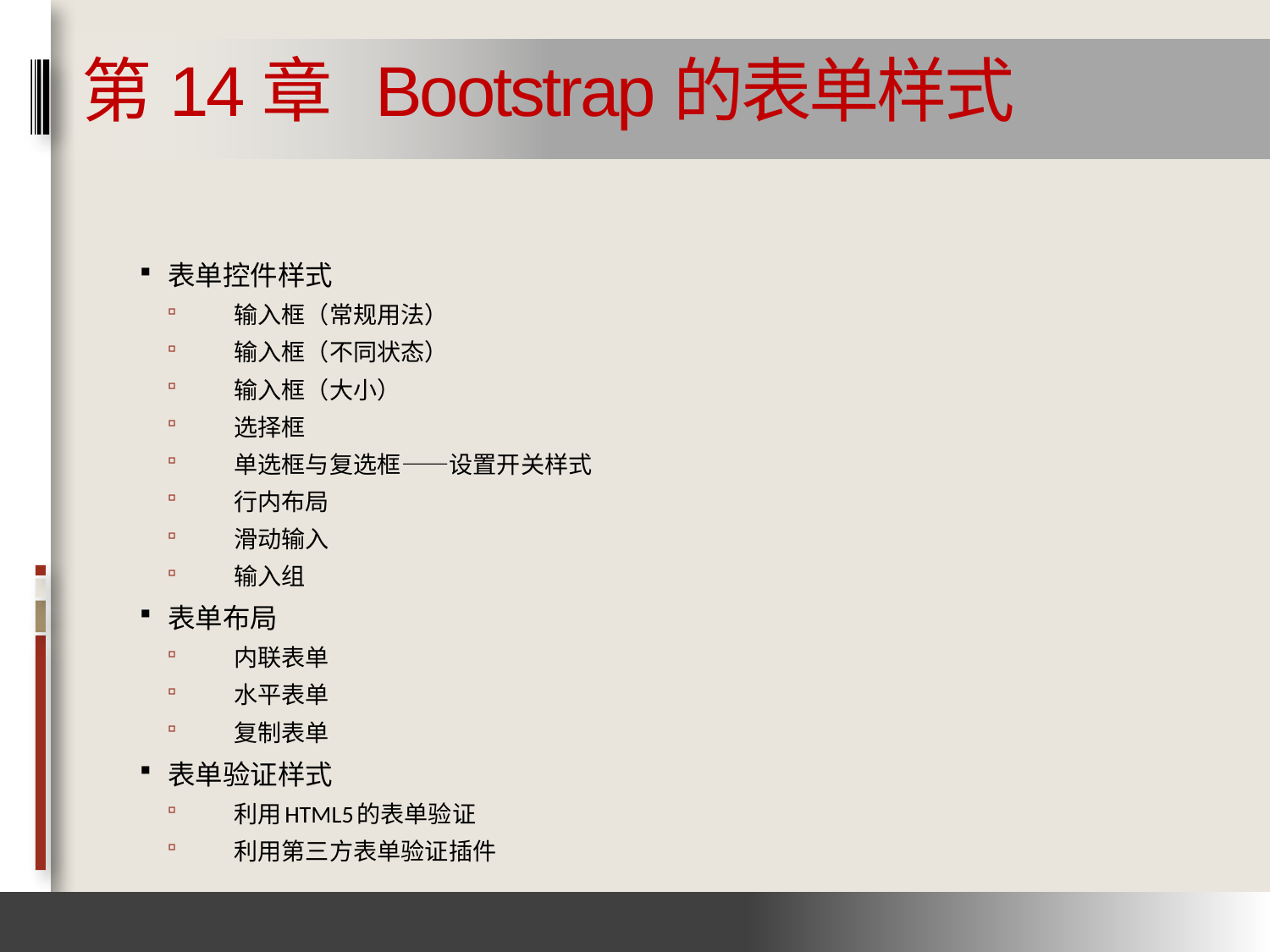

# 第14章  Bootstrap的表单样式
表单控件样式
输入框（常规用法）
输入框（不同状态）
输入框（大小）
选择框
单选框与复选框——设置开关样式
行内布局
滑动输入
输入组
表单布局
内联表单
水平表单
复制表单
表单验证样式
利用HTML5的表单验证
利用第三方表单验证插件